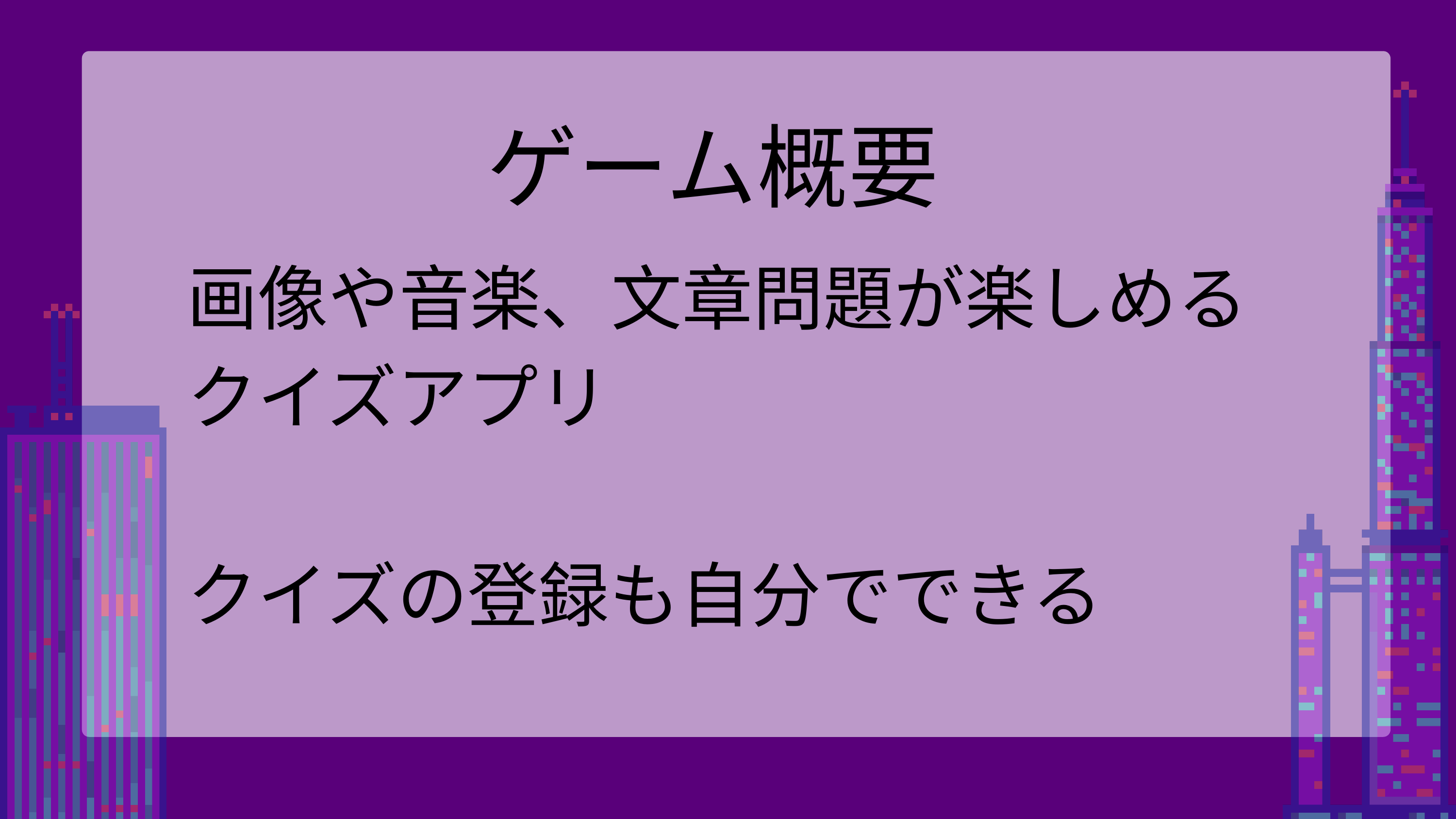

ゲーム概要
画像や音楽、文章問題が楽しめる
クイズアプリ

クイズの登録も自分でできる